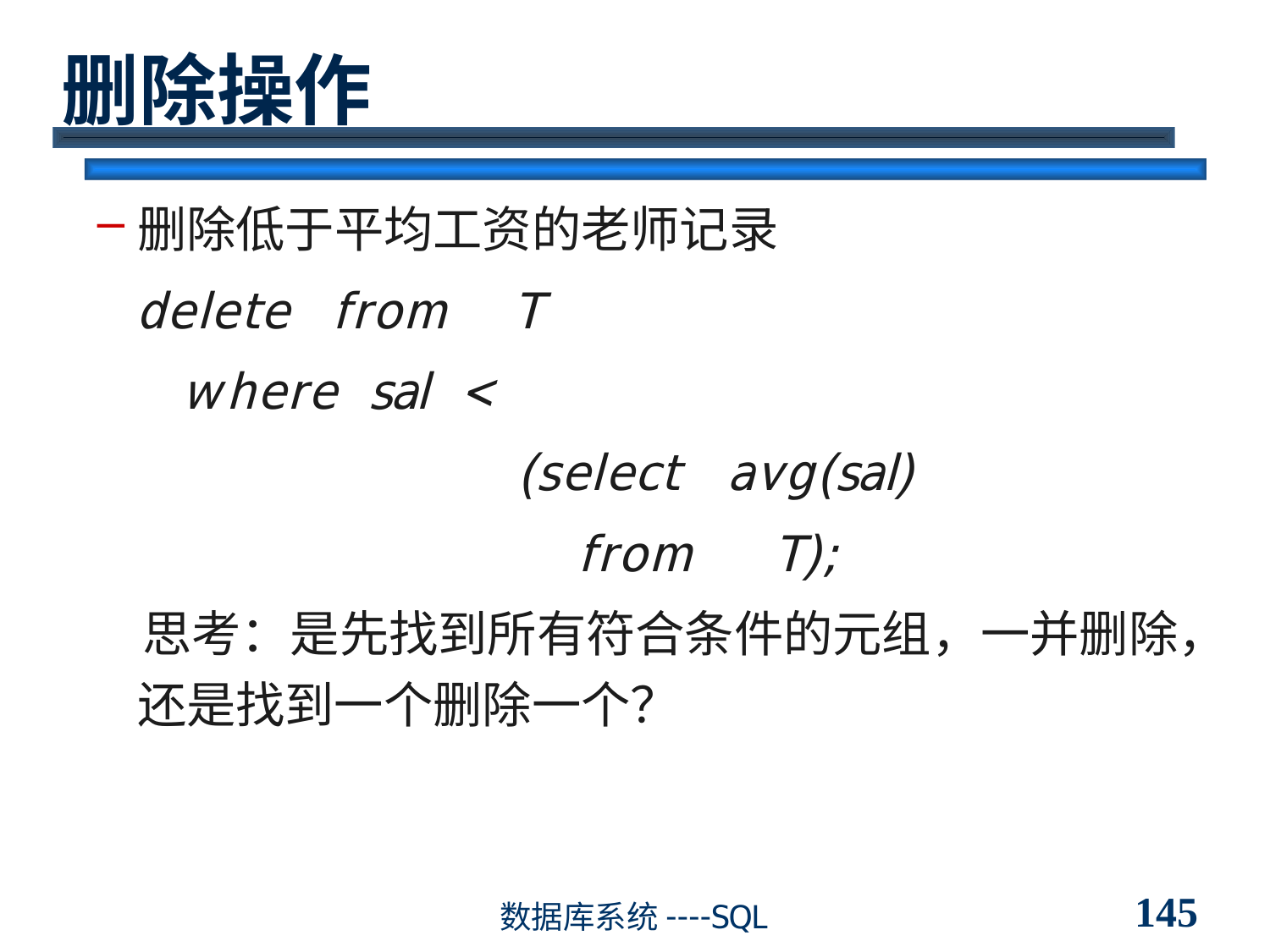

# 删除操作
删除低于平均工资的老师记录
	delete   from    T
	   where  sal  <
				(select   avg(sal)
		   		    from     T);
   思考：是先找到所有符合条件的元组，一并删除，还是找到一个删除一个？
145
数据库系统----SQL